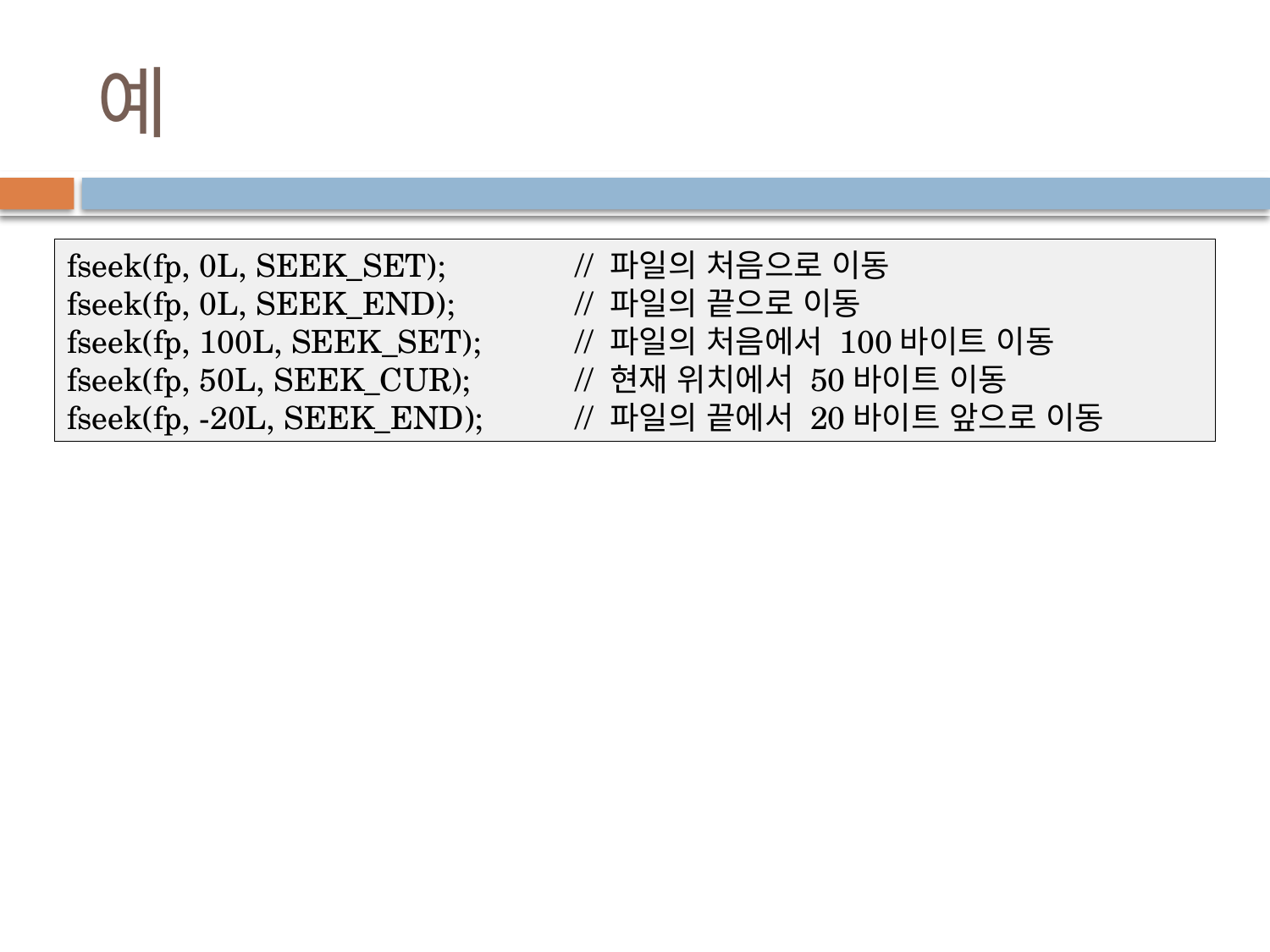

# 예
fseek(fp, 0L, SEEK_SET);		// 파일의 처음으로 이동
fseek(fp, 0L, SEEK_END);	// 파일의 끝으로 이동
fseek(fp, 100L, SEEK_SET);	// 파일의 처음에서 100바이트 이동
fseek(fp, 50L, SEEK_CUR);	// 현재 위치에서 50바이트 이동
fseek(fp, -20L, SEEK_END);	// 파일의 끝에서 20바이트 앞으로 이동